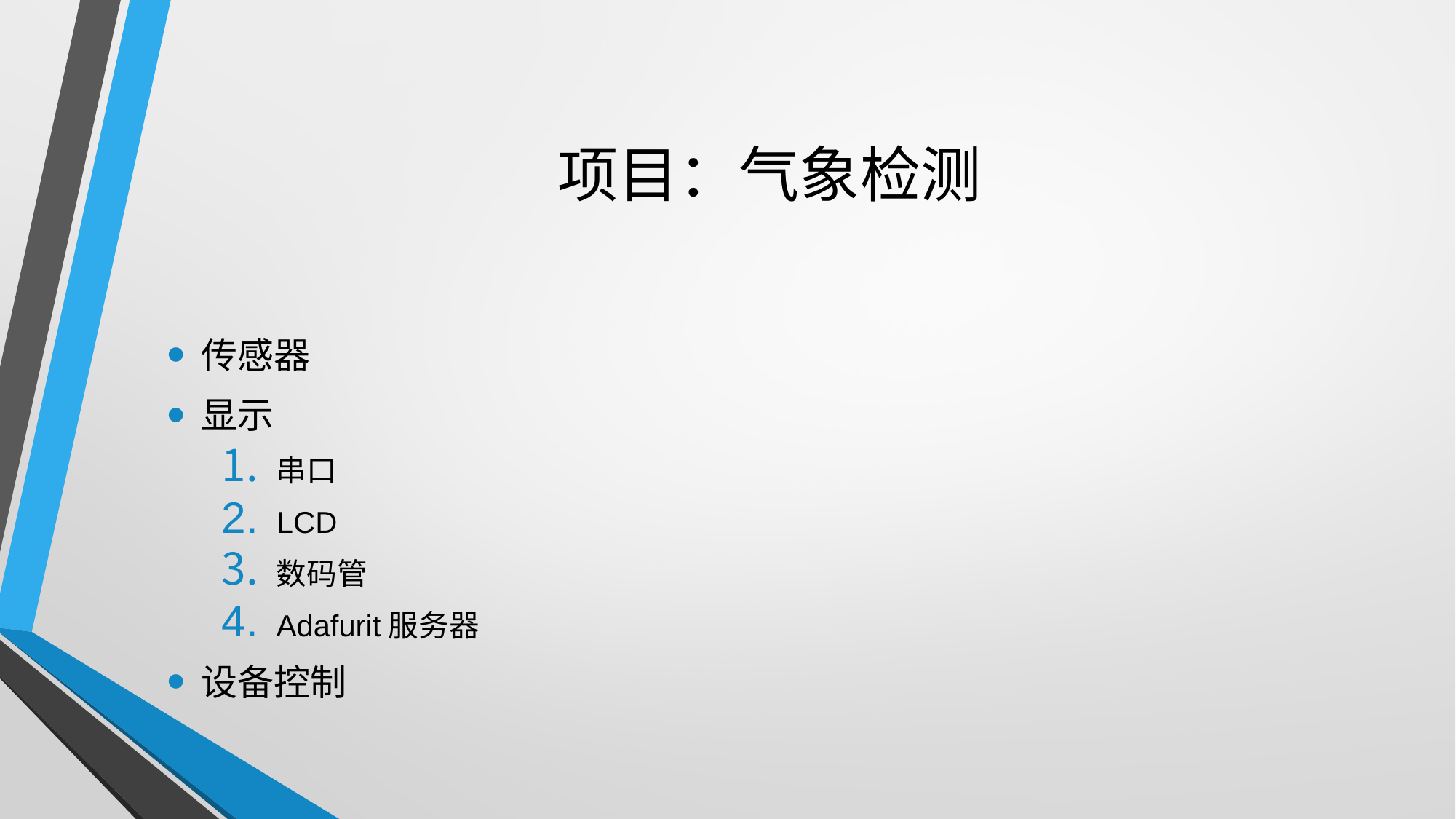

# 项目：气象检测
传感器
显示
串口
LCD
数码管
Adafurit服务器
设备控制